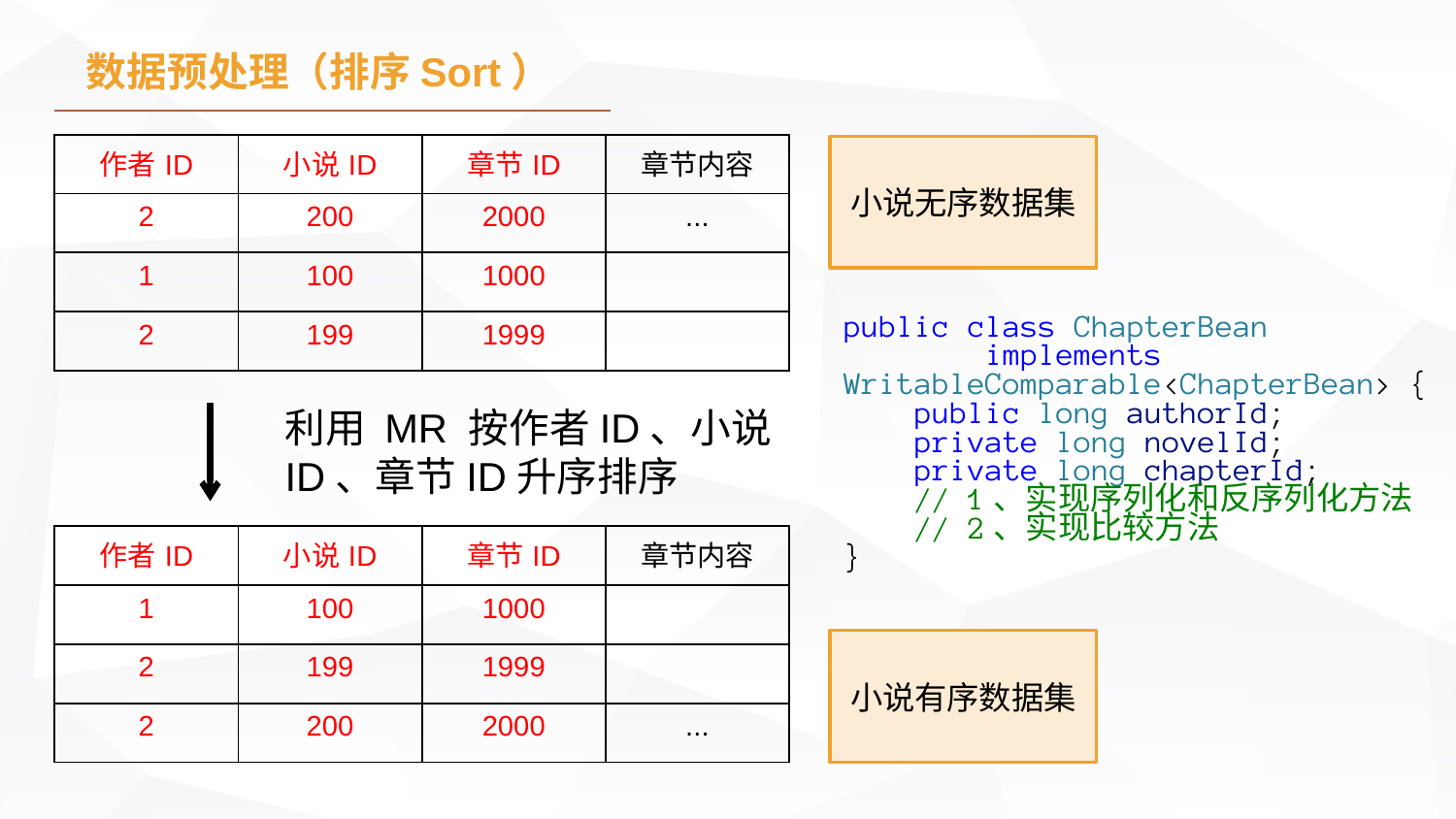

数据预处理（排序Sort）
| 作者ID | 小说ID | 章节ID | 章节内容 |
| --- | --- | --- | --- |
| 2 | 200 | 2000 | ... |
| 1 | 100 | 1000 |  |
| 2 | 199 | 1999 |  |
小说无序数据集

public class ChapterBean
        implements WritableComparable<ChapterBean> {
    public long authorId;
    private long novelId;
    private long chapterId;
    // 1、实现序列化和反序列化方法
    // 2、实现比较方法
}

利用 MR 按作者ID、小说ID、章节ID升序排序
| 作者ID | 小说ID | 章节ID | 章节内容 |
| --- | --- | --- | --- |
| 1 | 100 | 1000 |  |
| 2 | 199 | 1999 |  |
| 2 | 200 | 2000 | ... |
小说有序数据集